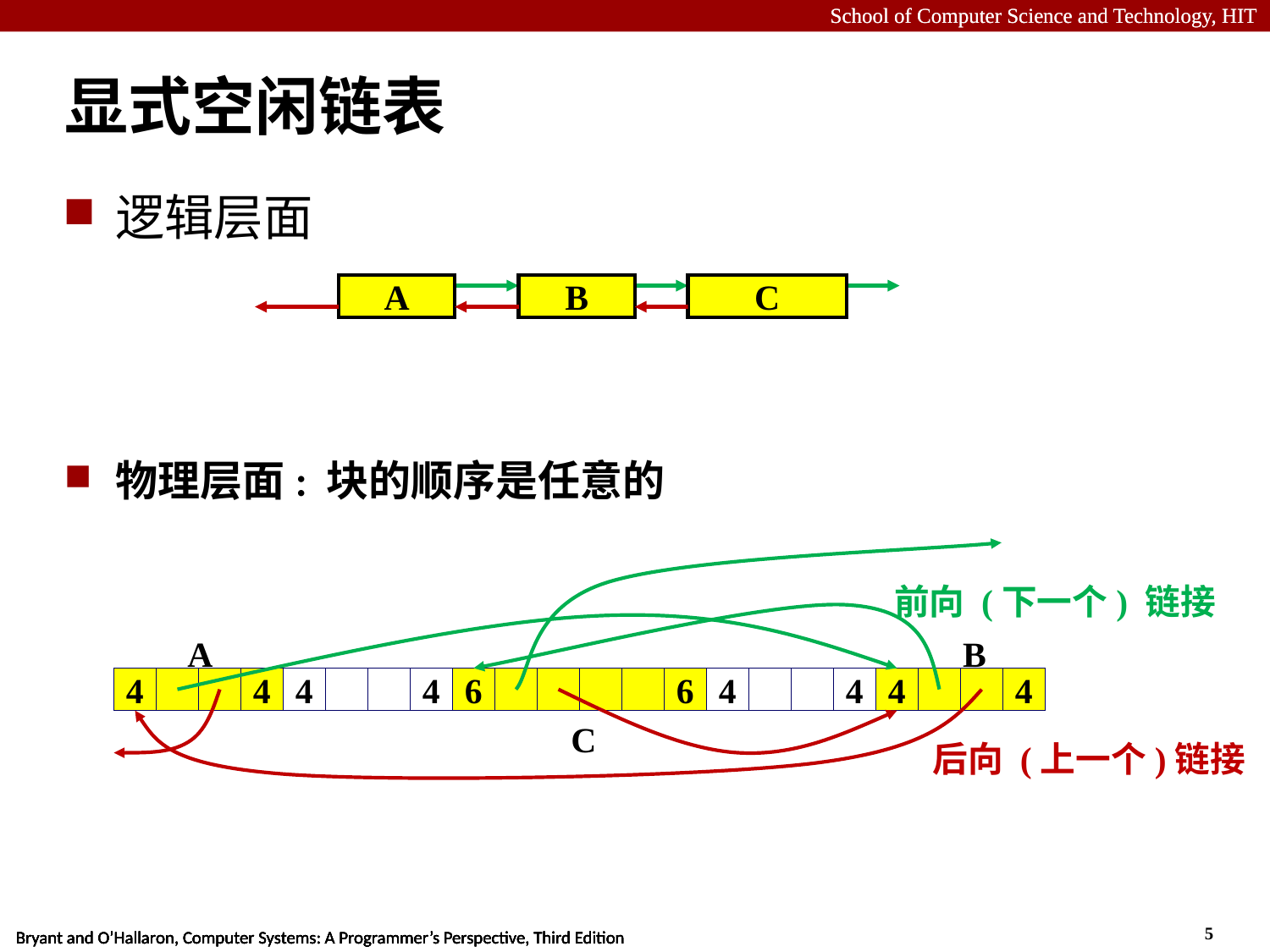

# 显式空闲链表

逻辑层面
A
B
C

物理层面: 块的顺序是任意的

前向 (下一个) 链接

A
B
4

4
4

4
6

6
4

4
4

4

C
后向 (上一个)链接